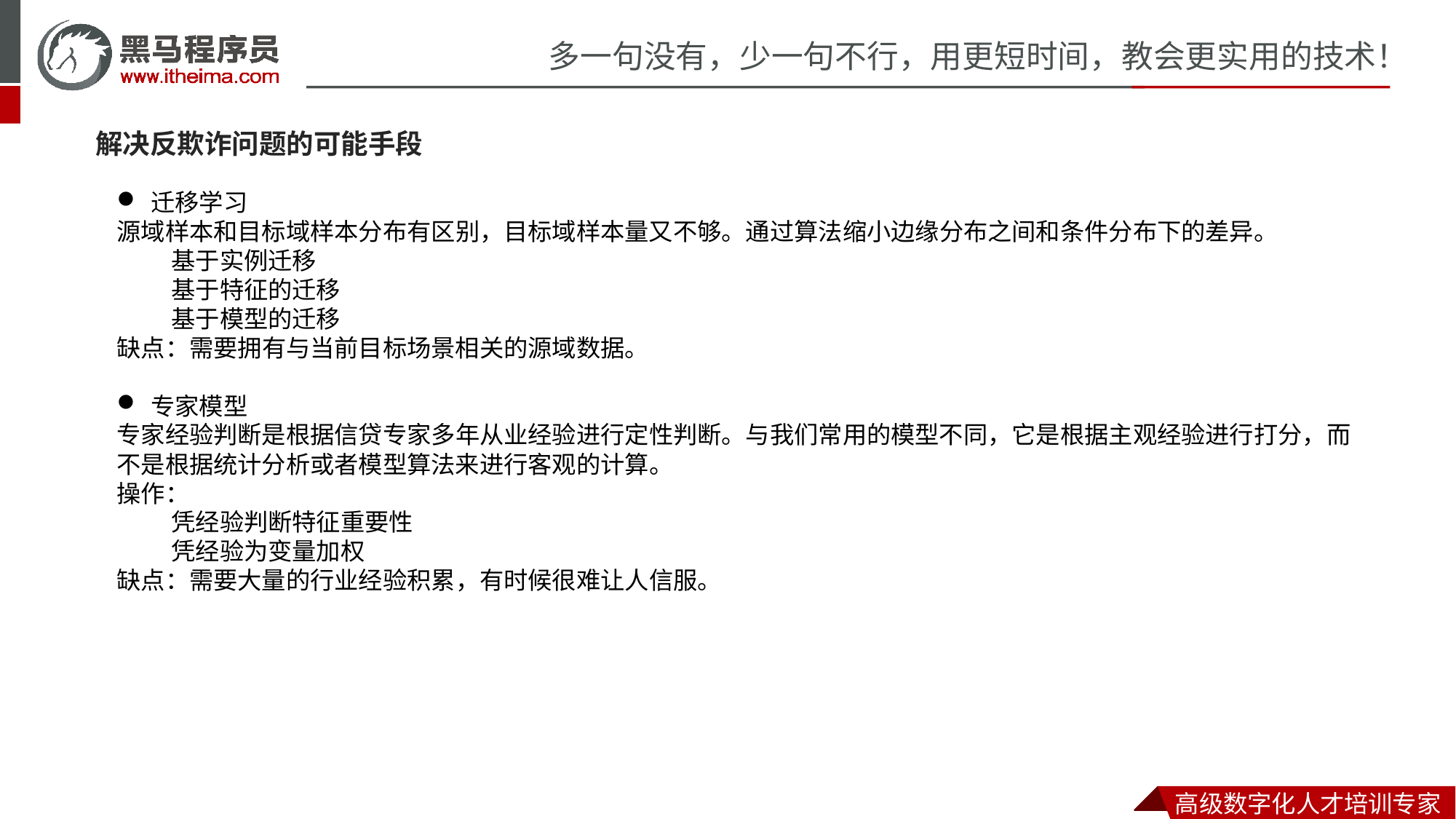

解决反欺诈问题的可能手段
迁移学习
源域样本和目标域样本分布有区别，目标域样本量又不够。通过算法缩小边缘分布之间和条件分布下的差异。
基于实例迁移
基于特征的迁移
基于模型的迁移
缺点：需要拥有与当前目标场景相关的源域数据。

专家模型
专家经验判断是根据信贷专家多年从业经验进行定性判断。与我们常用的模型不同，它是根据主观经验进行打分，而不是根据统计分析或者模型算法来进行客观的计算。
操作：
凭经验判断特征重要性
凭经验为变量加权
缺点：需要大量的行业经验积累，有时候很难让人信服。